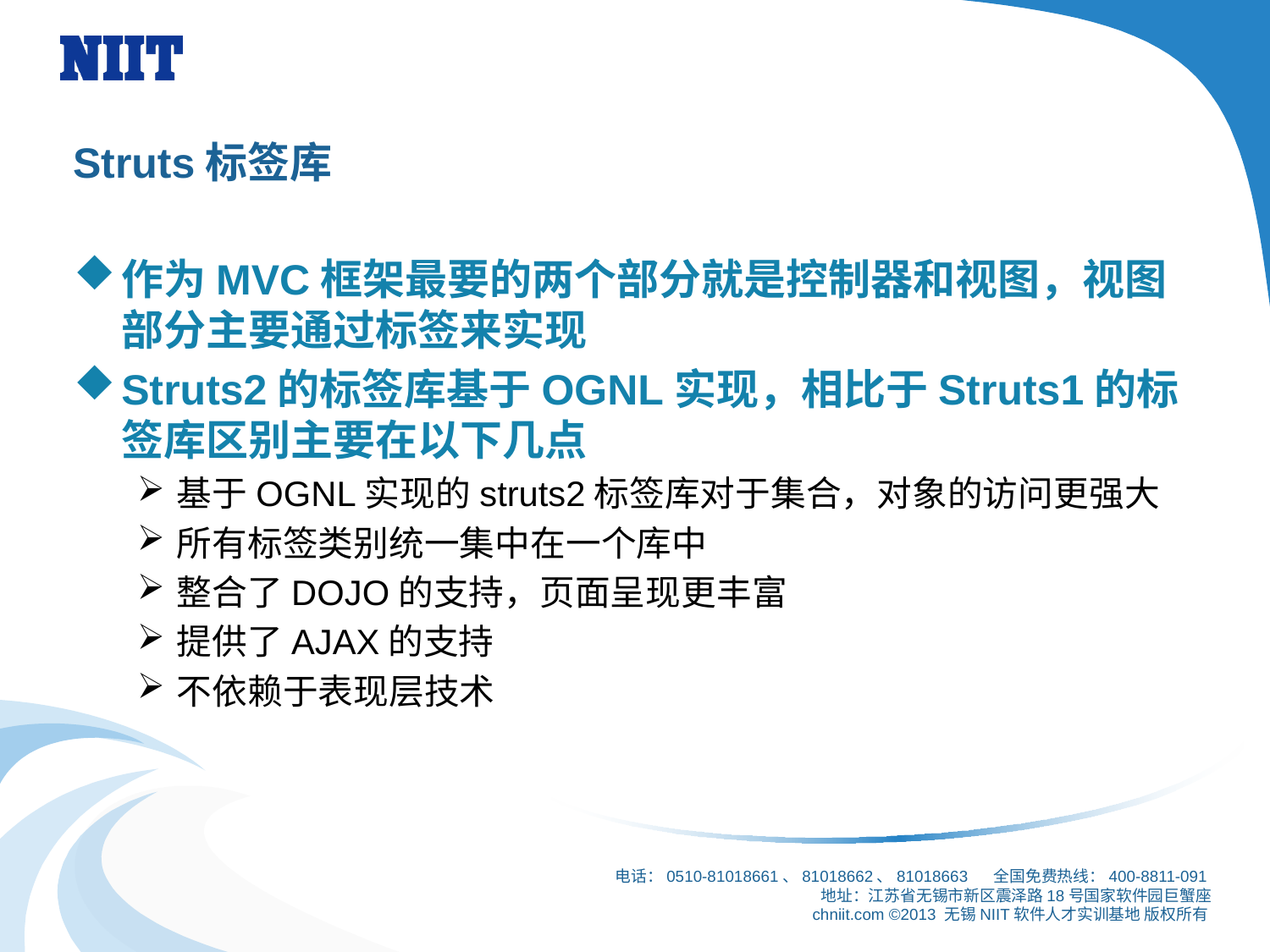

# Struts标签库
作为MVC框架最要的两个部分就是控制器和视图，视图部分主要通过标签来实现
Struts2的标签库基于OGNL实现，相比于Struts1的标签库区别主要在以下几点
基于OGNL实现的struts2标签库对于集合，对象的访问更强大
所有标签类别统一集中在一个库中
整合了DOJO的支持，页面呈现更丰富
提供了AJAX的支持
不依赖于表现层技术